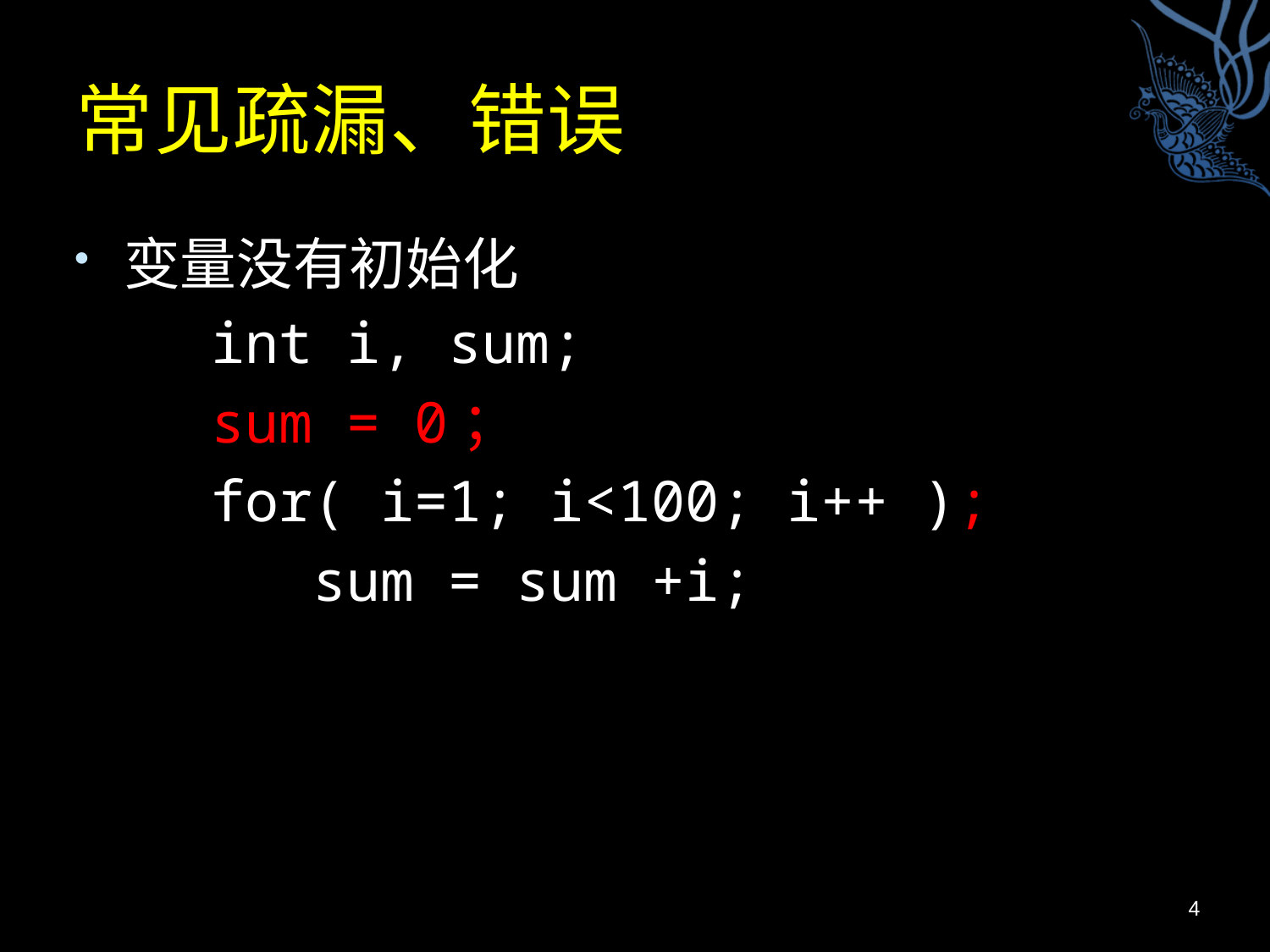

# 常见疏漏、错误
变量没有初始化
    int i, sum;
    sum = 0；
    for( i=1; i<100; i++ );
       sum = sum +i;

4